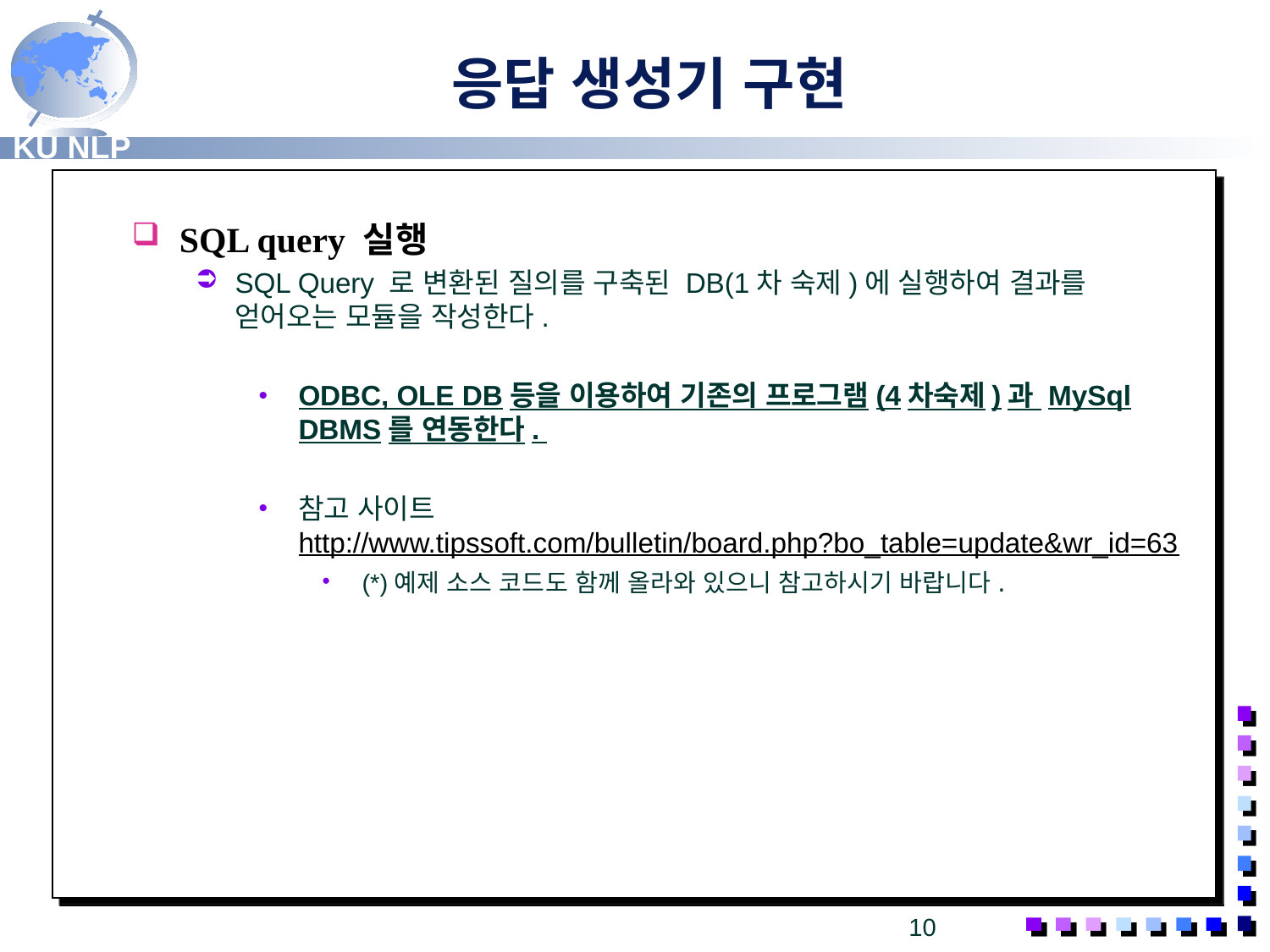

응답 생성기 구현
SQL query 실행
SQL Query 로 변환된 질의를 구축된 DB(1차 숙제)에 실행하여 결과를 얻어오는 모듈을 작성한다.

ODBC, OLE DB등을 이용하여 기존의 프로그램(4차숙제)과 MySql DBMS를 연동한다.

참고 사이트http://www.tipssoft.com/bulletin/board.php?bo_table=update&wr_id=63
(*)예제 소스 코드도 함께 올라와 있으니 참고하시기 바랍니다.

10